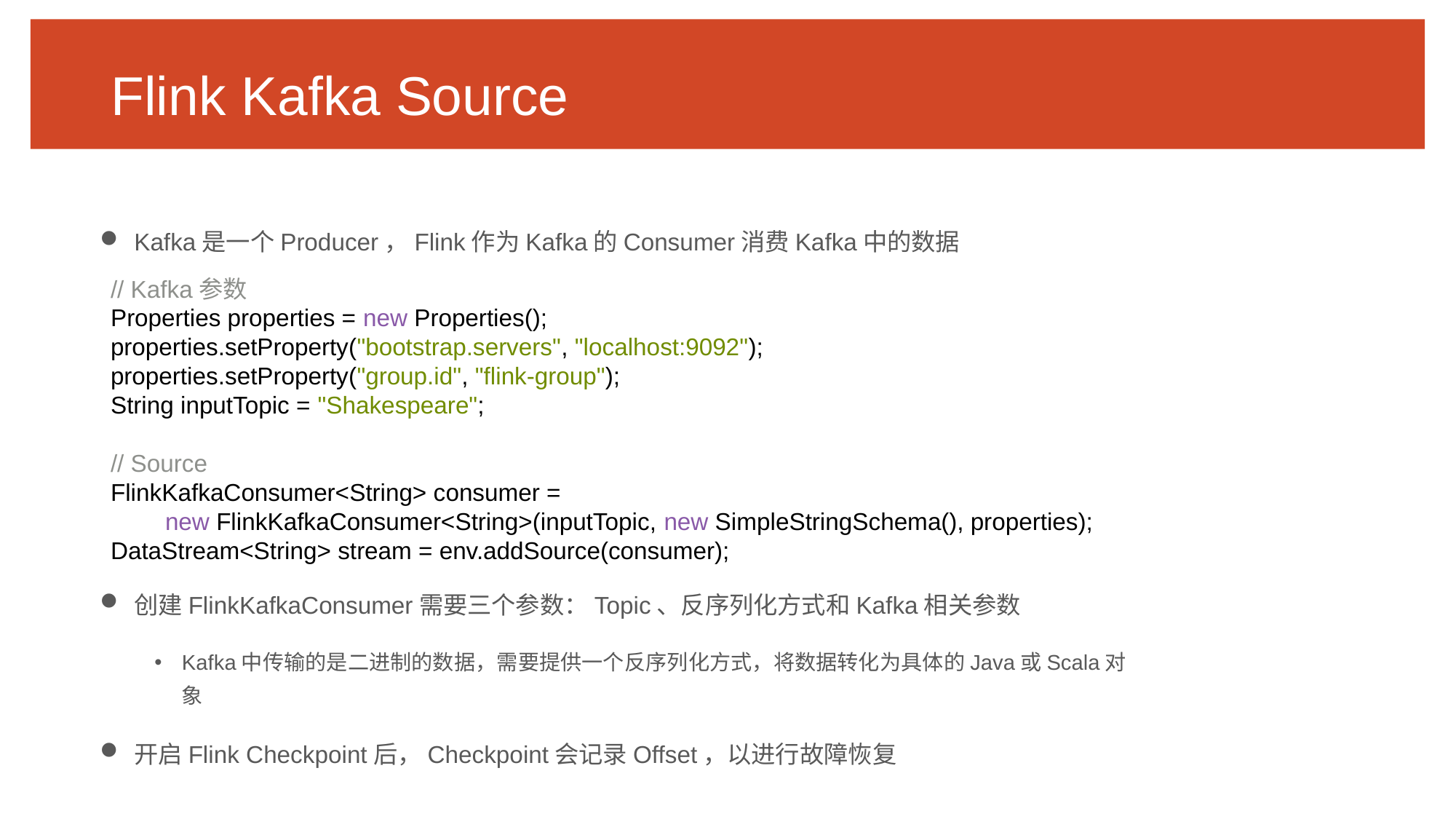

# Flink Kafka Source
Kafka是一个Producer，Flink作为Kafka的Consumer消费Kafka中的数据

创建FlinkKafkaConsumer需要三个参数：Topic、反序列化方式和Kafka相关参数
Kafka中传输的是二进制的数据，需要提供一个反序列化方式，将数据转化为具体的Java或Scala对象
开启Flink Checkpoint后，Checkpoint会记录Offset，以进行故障恢复
// Kafka参数
Properties properties = new Properties();
properties.setProperty("bootstrap.servers", "localhost:9092");
properties.setProperty("group.id", "flink-group");
String inputTopic = "Shakespeare";

// Source
FlinkKafkaConsumer<String> consumer =
new FlinkKafkaConsumer<String>(inputTopic, new SimpleStringSchema(), properties);
DataStream<String> stream = env.addSource(consumer);